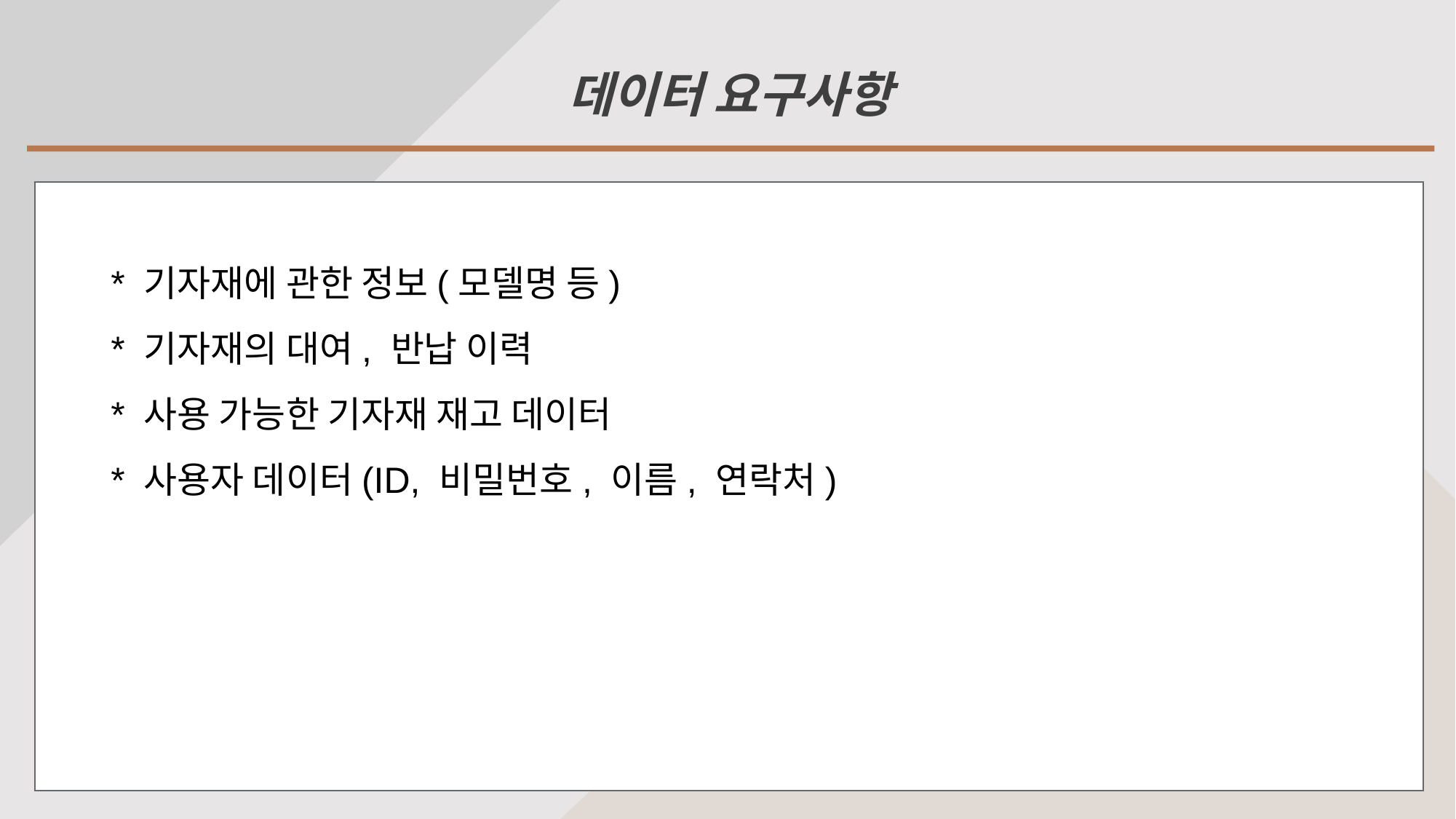

데이터 요구사항

* 기자재에 관한 정보(모델명 등)
* 기자재의 대여, 반납 이력
* 사용 가능한 기자재 재고 데이터
* 사용자 데이터(ID, 비밀번호, 이름, 연락처)